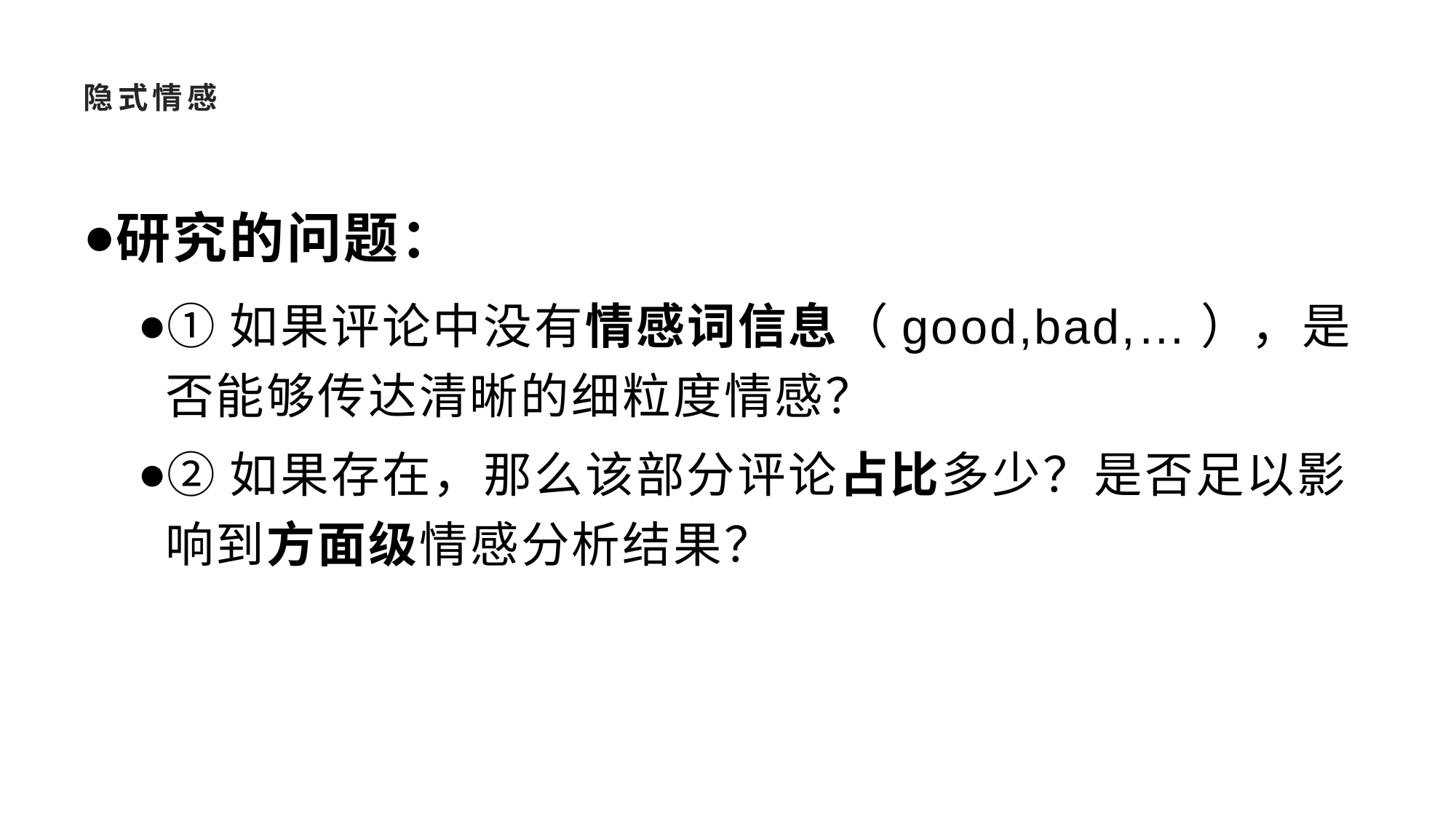

# 隐式情感
研究的问题：
①如果评论中没有情感词信息（good,bad,…），是否能够传达清晰的细粒度情感？
②如果存在，那么该部分评论占比多少？是否足以影响到方面级情感分析结果？